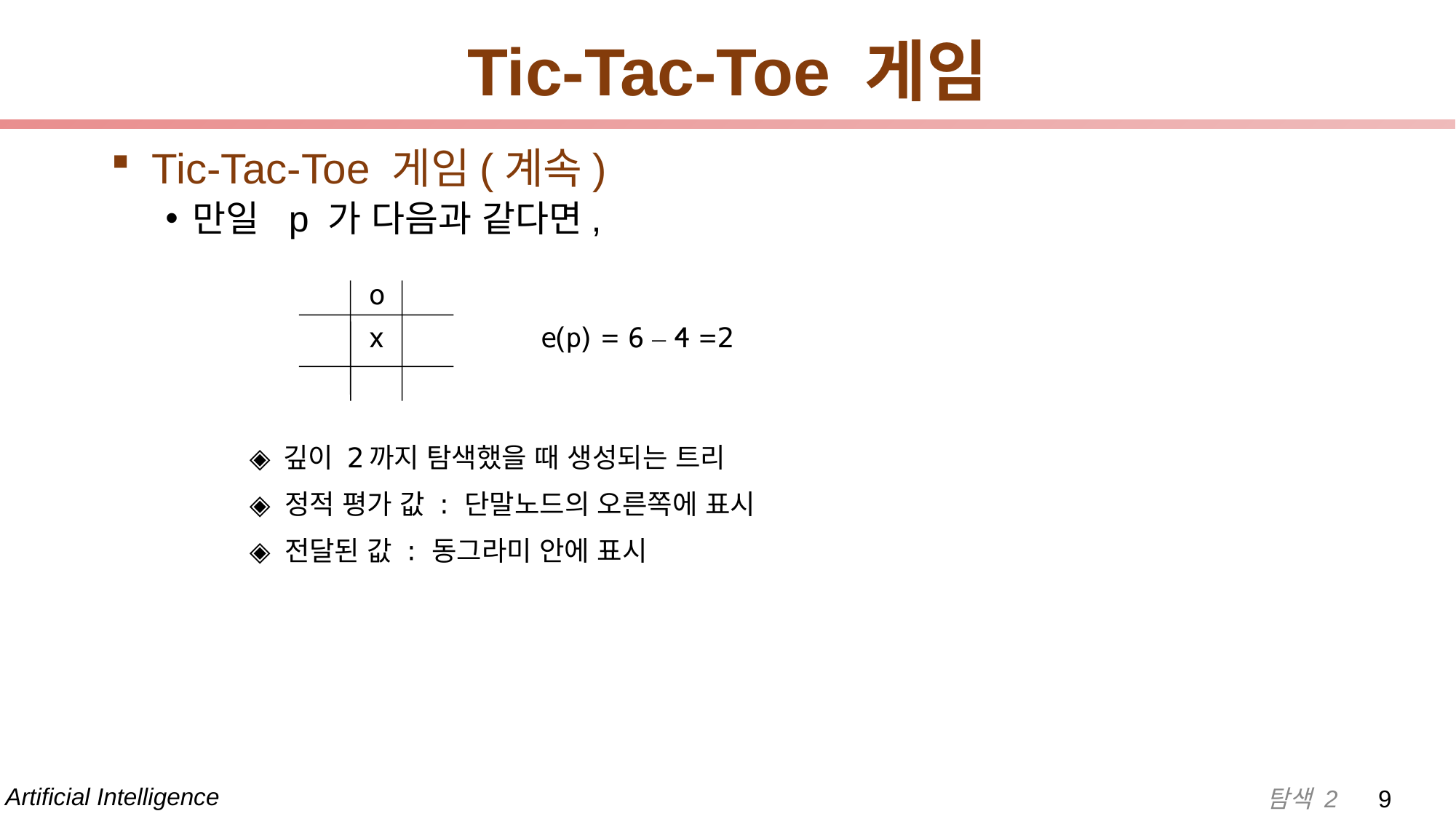

# Tic-Tac-Toe 게임
Tic-Tac-Toe 게임(계속)
만일  p 가 다음과 같다면,
o

x

e(p) = 6 – 4 =2
◈ 깊이 2까지 탐색했을 때 생성되는 트리
◈ 정적 평가 값 : 단말노드의 오른쪽에 표시
◈ 전달된 값 : 동그라미 안에 표시